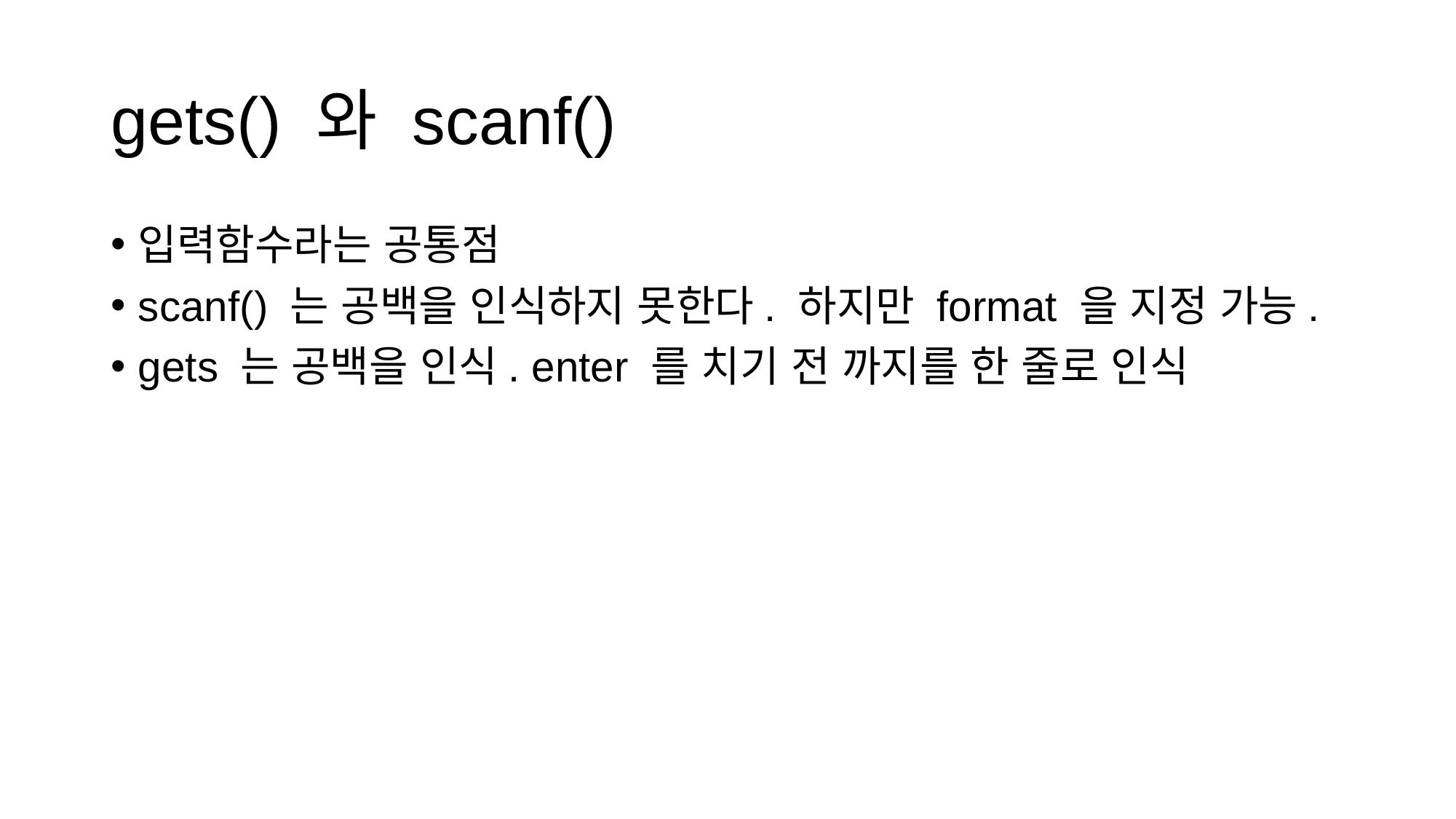

# gets() 와 scanf()
입력함수라는 공통점
scanf() 는 공백을 인식하지 못한다. 하지만 format 을 지정 가능.
gets 는 공백을 인식. enter 를 치기 전 까지를 한 줄로 인식